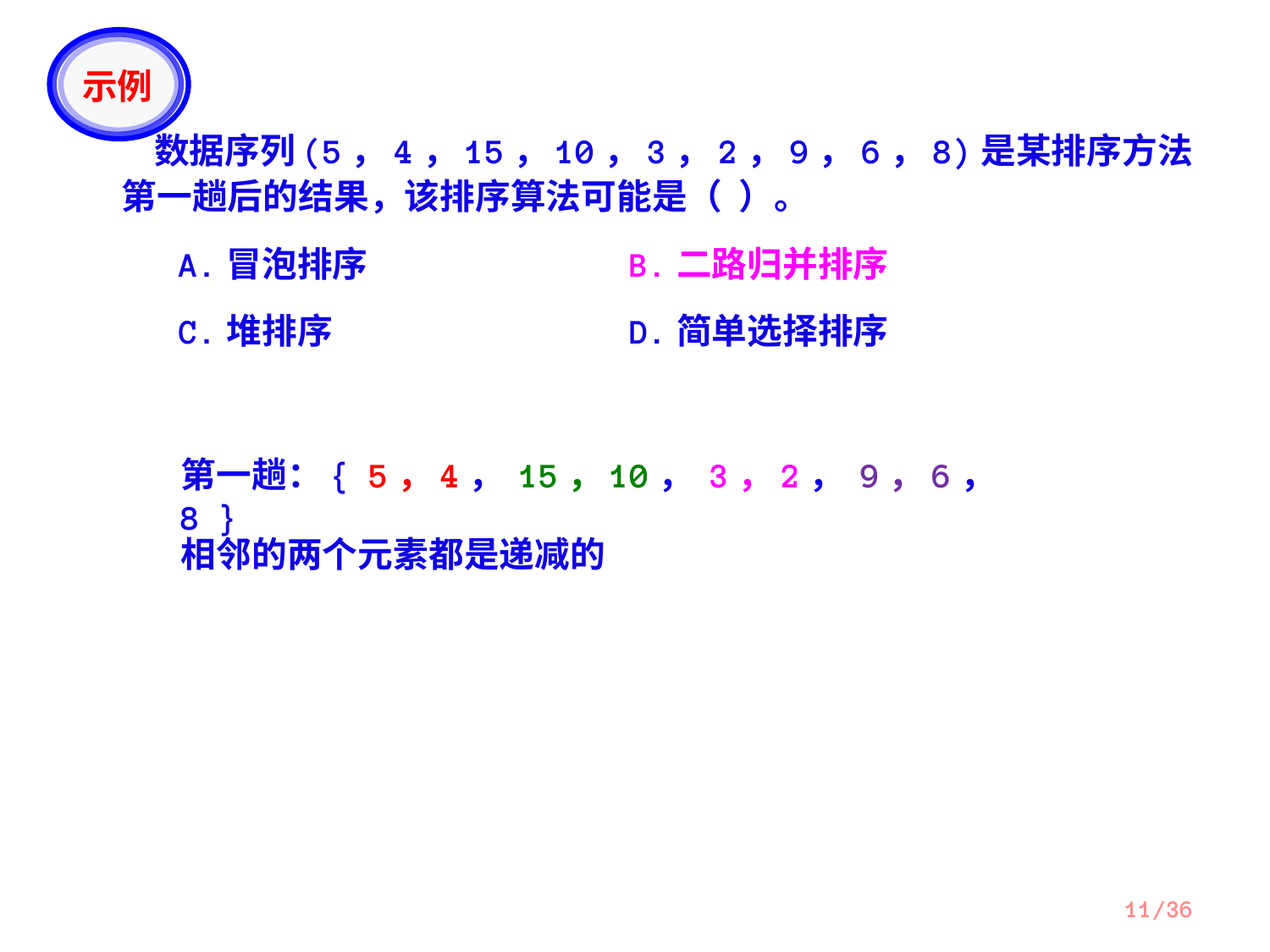

示例
   数据序列(5，4，15，10，3，2，9，6，8)是某排序方法第一趟后的结果，该排序算法可能是（  ）。
   A.冒泡排序			B.二路归并排序
   C.堆排序			D.简单选择排序
第一趟：{ 5，4， 15，10， 3，2， 9，6， 8 }
相邻的两个元素都是递减的
11/36